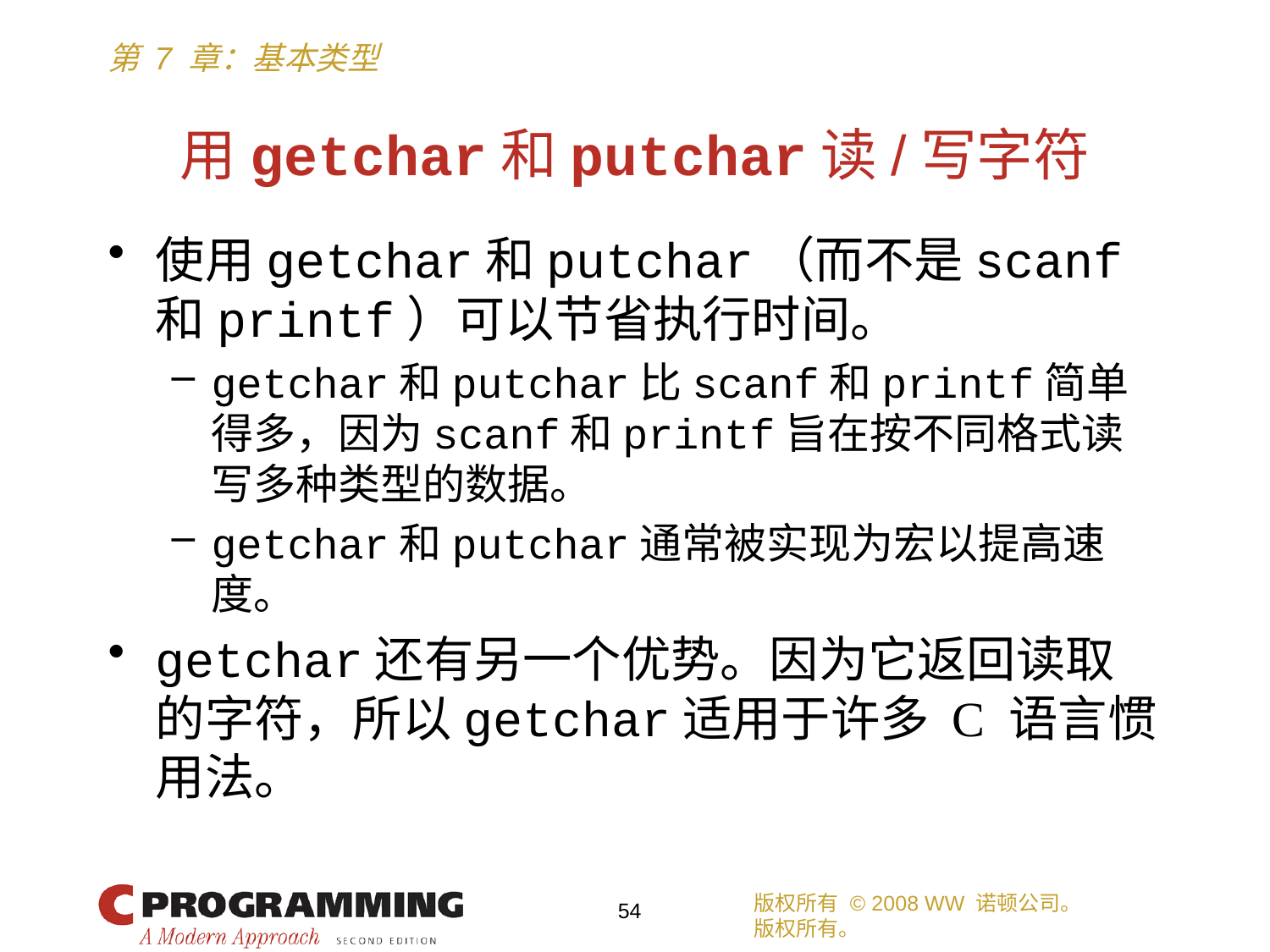

# 用getchar和putchar读/写字符
使用getchar和putchar（而不是scanf和printf）可以节省执行时间。
getchar和putchar比scanf和printf简单得多，因为scanf和printf旨在按不同格式读写多种类型的数据。
getchar和putchar通常被实现为宏以提高速度。
getchar还有另一个优势。因为它返回读取的字符，所以getchar适用于许多 C 语言惯用法。

版权所有 © 2008 WW 诺顿公司。
版权所有。
54